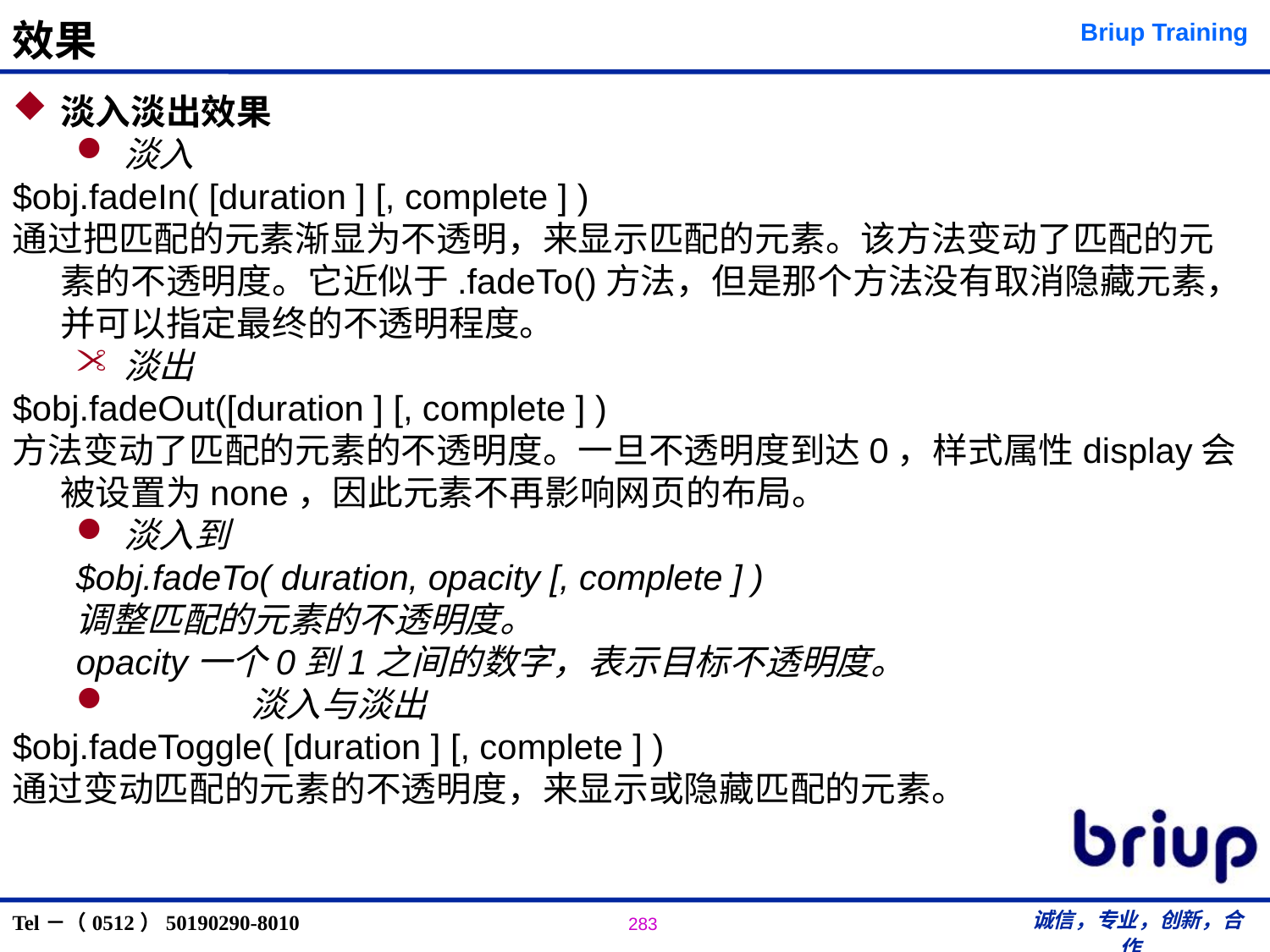

# 效果

淡入淡出效果
淡入
$obj.fadeIn( [duration ] [, complete ] )
通过把匹配的元素渐显为不透明，来显示匹配的元素。该方法变动了匹配的元素的不透明度。它近似于.fadeTo()方法，但是那个方法没有取消隐藏元素，并可以指定最终的不透明程度。
淡出
$obj.fadeOut([duration ] [, complete ] )
方法变动了匹配的元素的不透明度。一旦不透明度到达0，样式属性display会被设置为none，因此元素不再影响网页的布局。
淡入到
$obj.fadeTo( duration, opacity [, complete ] )
调整匹配的元素的不透明度。
opacity一个0到1之间的数字，表示目标不透明度。
	淡入与淡出
$obj.fadeToggle( [duration ] [, complete ] )
通过变动匹配的元素的不透明度，来显示或隐藏匹配的元素。